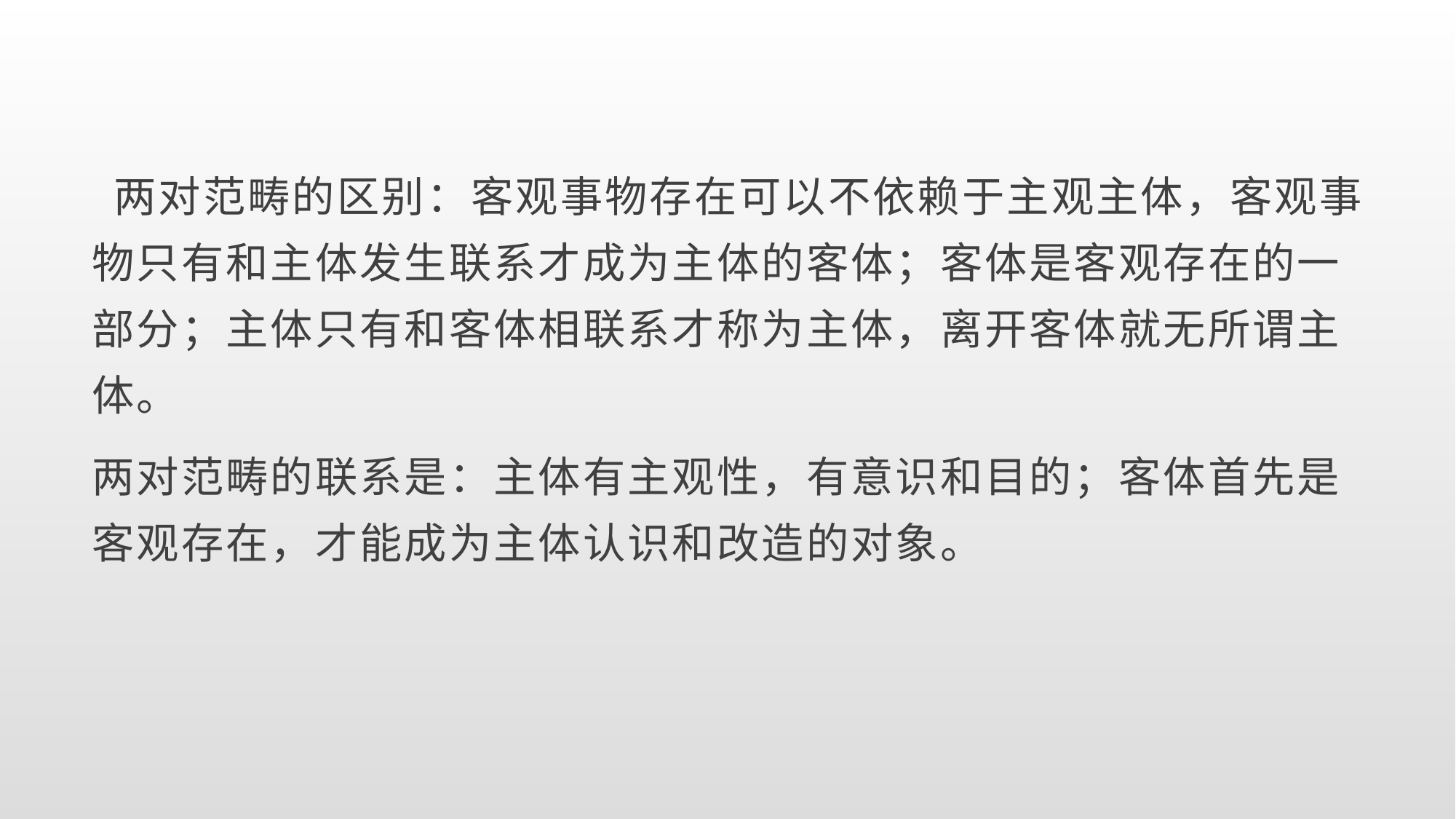

#
 两对范畴的区别：客观事物存在可以不依赖于主观主体，客观事物只有和主体发生联系才成为主体的客体；客体是客观存在的一部分；主体只有和客体相联系才称为主体，离开客体就无所谓主体。
两对范畴的联系是：主体有主观性，有意识和目的；客体首先是客观存在，才能成为主体认识和改造的对象。